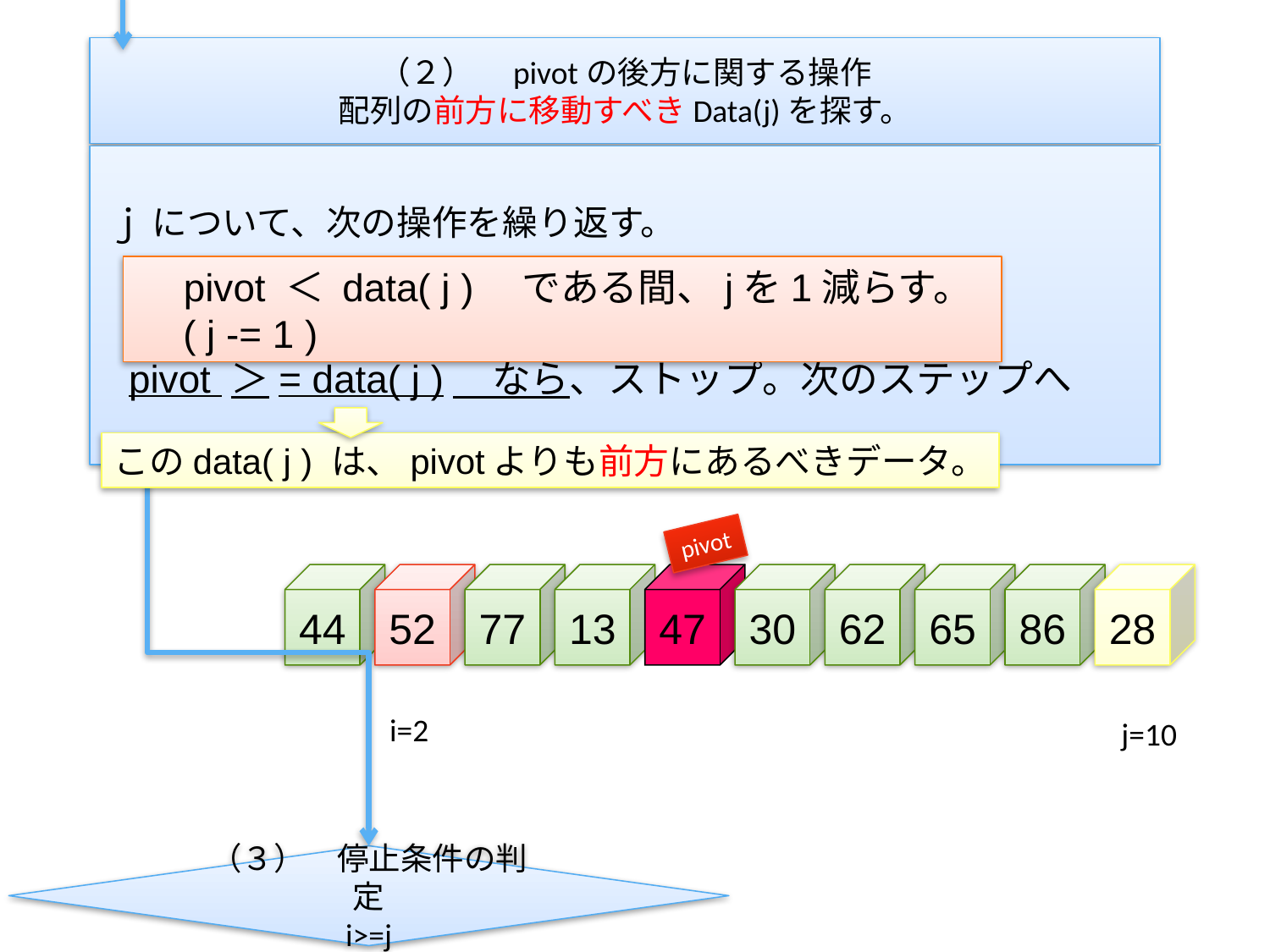

（２）　pivotの後方に関する操作
配列の前方に移動すべきData(j)を探す。

ｊ について、次の操作を繰り返す。
　pivot ＜ data( j )　である間、jを1減らす。 ( j -= 1 )
pivot ＞= data( j )　なら、ストップ。次のステップへ

このdata( j ) は、pivotよりも前方にあるべきデータ。
pivot
44
52
77
13
47
30
62
65
86
28
i=2
j=10
（３）　停止条件の判定
i>=j